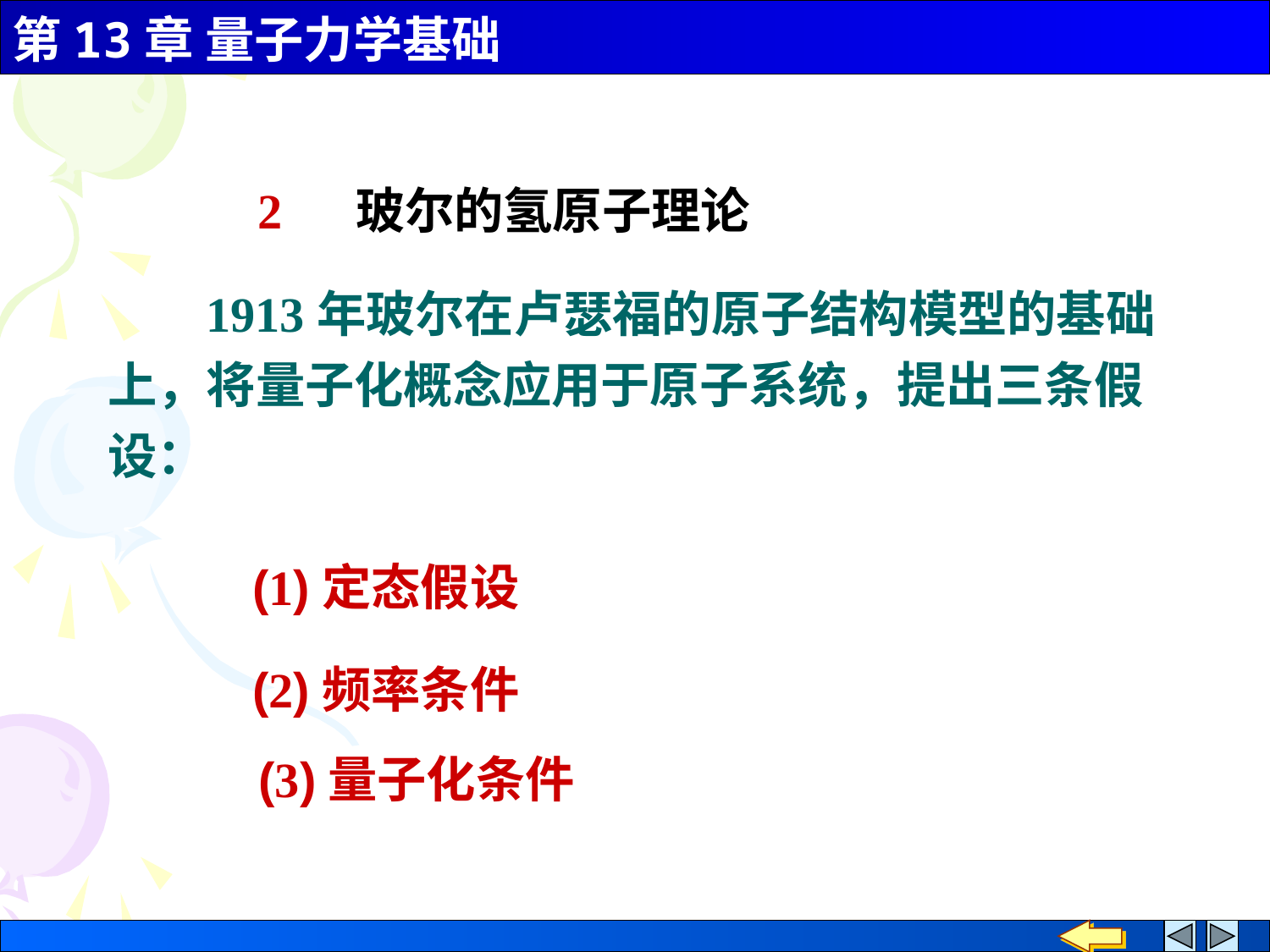

2     玻尔的氢原子理论
        1913年玻尔在卢瑟福的原子结构模型的基础上，将量子化概念应用于原子系统，提出三条假设：
(1)定态假设
(2)频率条件
(3)量子化条件
66